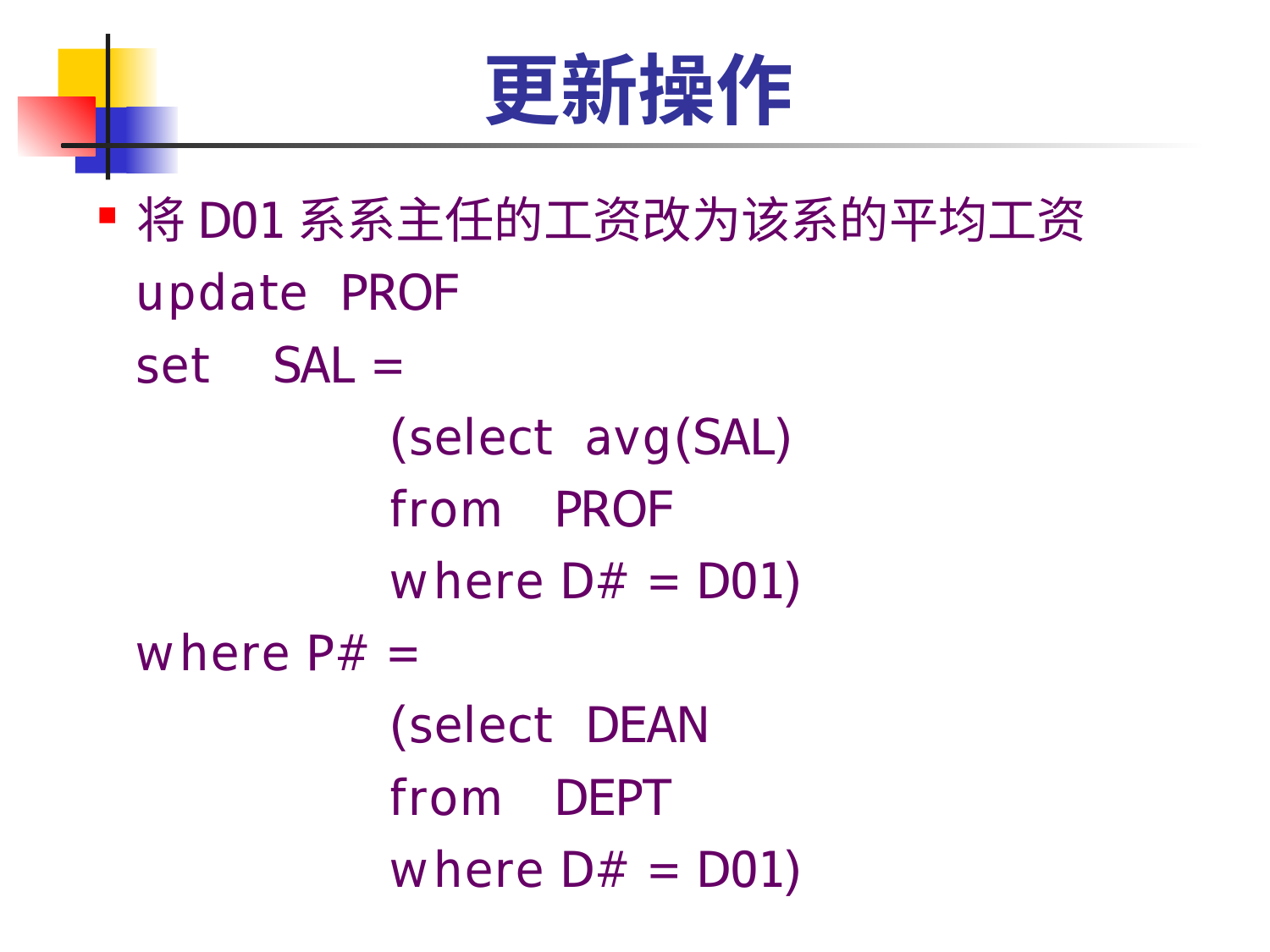

# 更新操作
将D01系系主任的工资改为该系的平均工资
	update  PROF
	set    SAL =
			(select  avg(SAL)
			from   PROF
			where D# = D01)
	where P# =
			(select  DEAN
			from   DEPT
			where D# = D01)